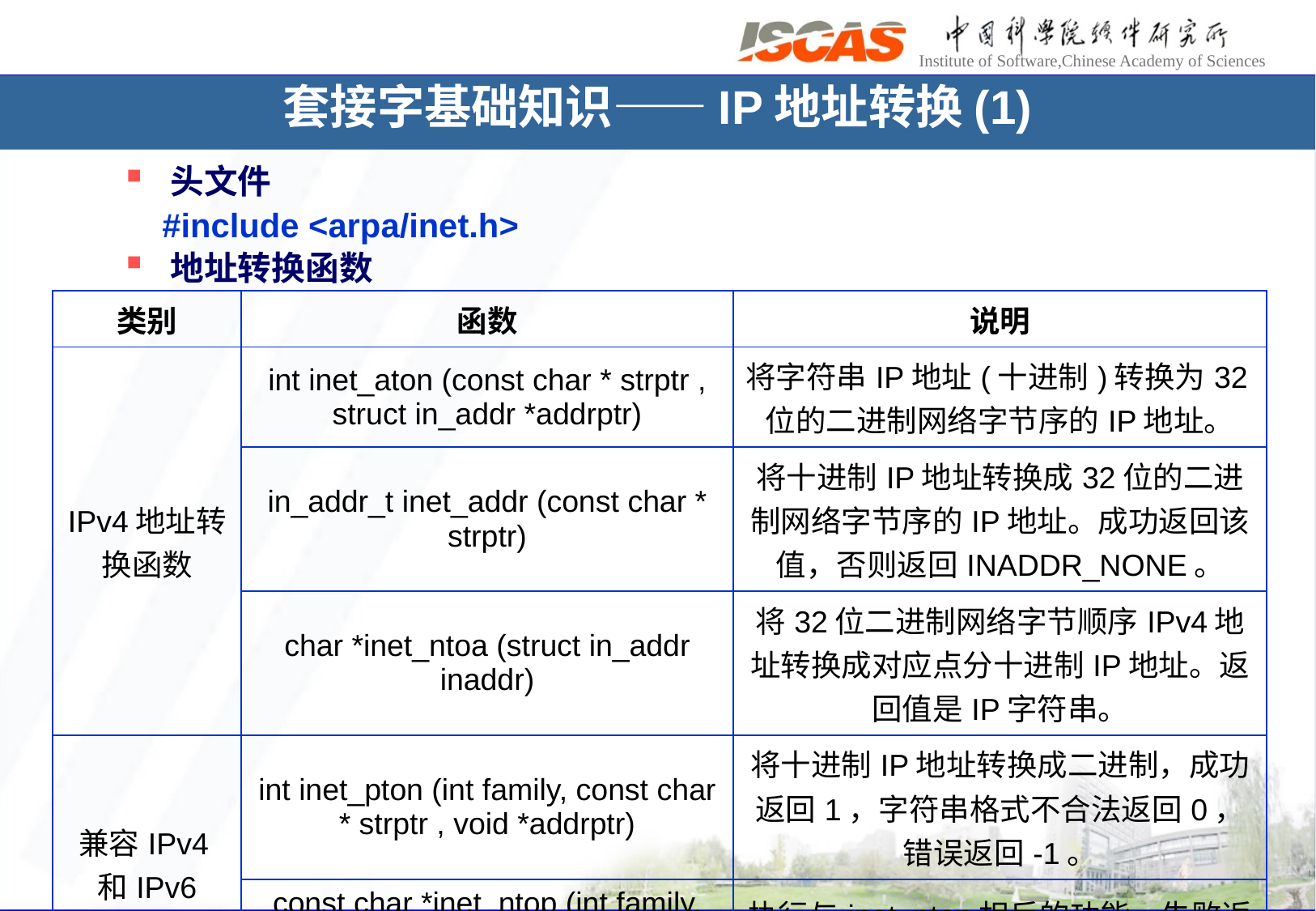

# 套接字基础知识——IP地址转换(1)
头文件
    #include <arpa/inet.h>
地址转换函数

| 类别 | 函数 | 说明 |
| --- | --- | --- |
| IPv4地址转换函数 | int inet\_aton (const char \* strptr , struct in\_addr \*addrptr) | 将字符串IP地址(十进制)转换为32位的二进制网络字节序的IP地址。 |
|  | in\_addr\_t inet\_addr (const char \* strptr) | 将十进制IP地址转换成32位的二进制网络字节序的IP地址。成功返回该值，否则返回INADDR\_NONE。 |
|  | char \*inet\_ntoa (struct in\_addr inaddr) | 将32位二进制网络字节顺序IPv4地址转换成对应点分十进制IP地址。返回值是IP字符串。 |
| 兼容IPv4和IPv6 | int inet\_pton (int family, const char \* strptr , void \*addrptr) | 将十进制IP地址转换成二进制，成功返回1，字符串格式不合法返回0，错误返回-1。 |
|  | const char \*inet\_ntop (int family, const void \* addrptr ,char \*strptr, size\_t len) | 执行与inet\_pton相反的功能。失败返回NULL。 |